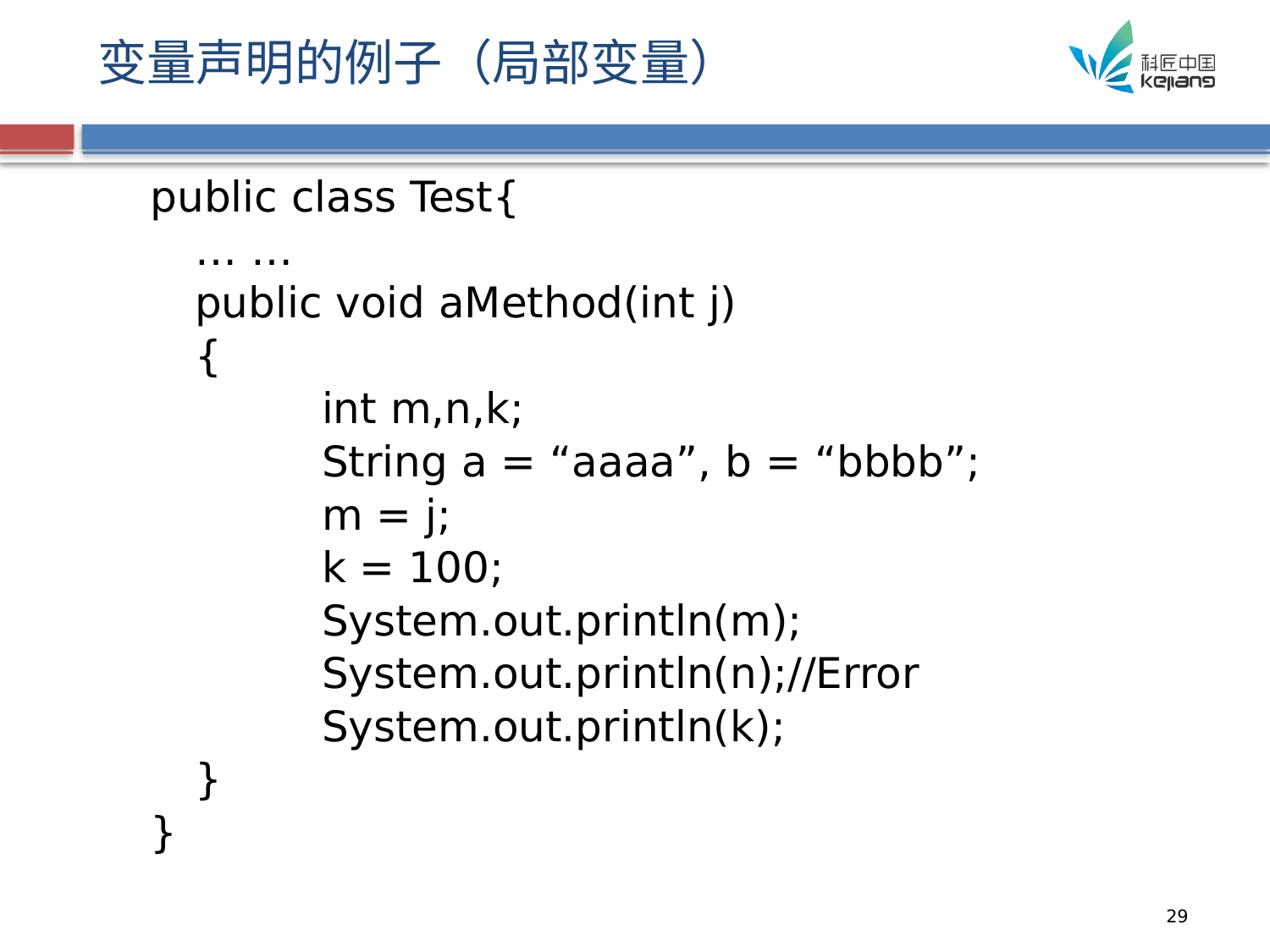

# 变量声明的例子（局部变量）
public class Test{
	… …
	public void aMethod(int j)
	{
		int m,n,k;
		String a = “aaaa”, b = “bbbb”;
		m = j;
		k = 100;
		System.out.println(m);
		System.out.println(n);//Error
		System.out.println(k);
	}
}
29